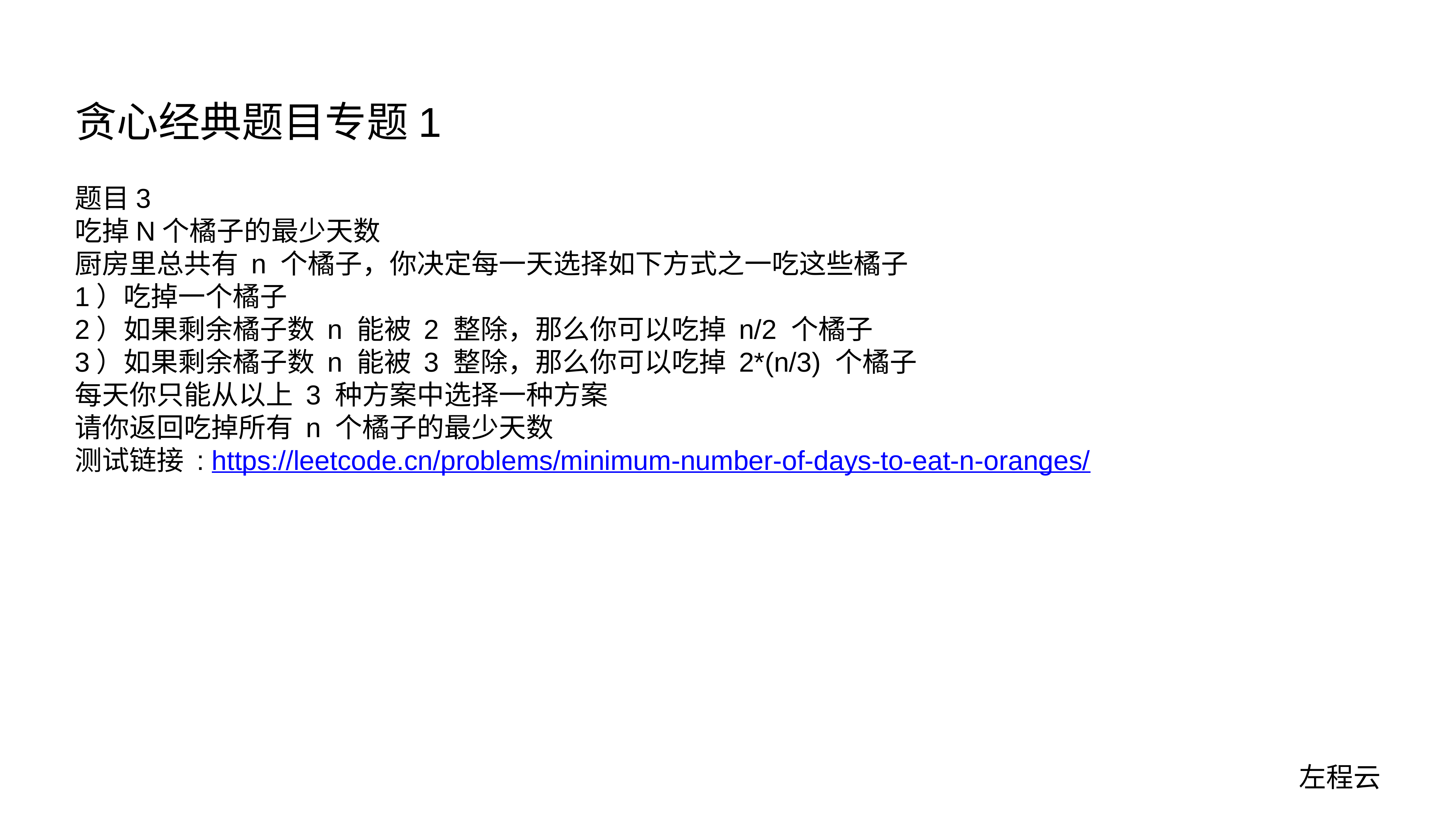

# 贪心经典题目专题1
题目3
吃掉N个橘子的最少天数
厨房里总共有 n 个橘子，你决定每一天选择如下方式之一吃这些橘子
1）吃掉一个橘子
2）如果剩余橘子数 n 能被 2 整除，那么你可以吃掉 n/2 个橘子
3）如果剩余橘子数 n 能被 3 整除，那么你可以吃掉 2*(n/3) 个橘子
每天你只能从以上 3 种方案中选择一种方案
请你返回吃掉所有 n 个橘子的最少天数
测试链接 : https://leetcode.cn/problems/minimum-number-of-days-to-eat-n-oranges/
左程云